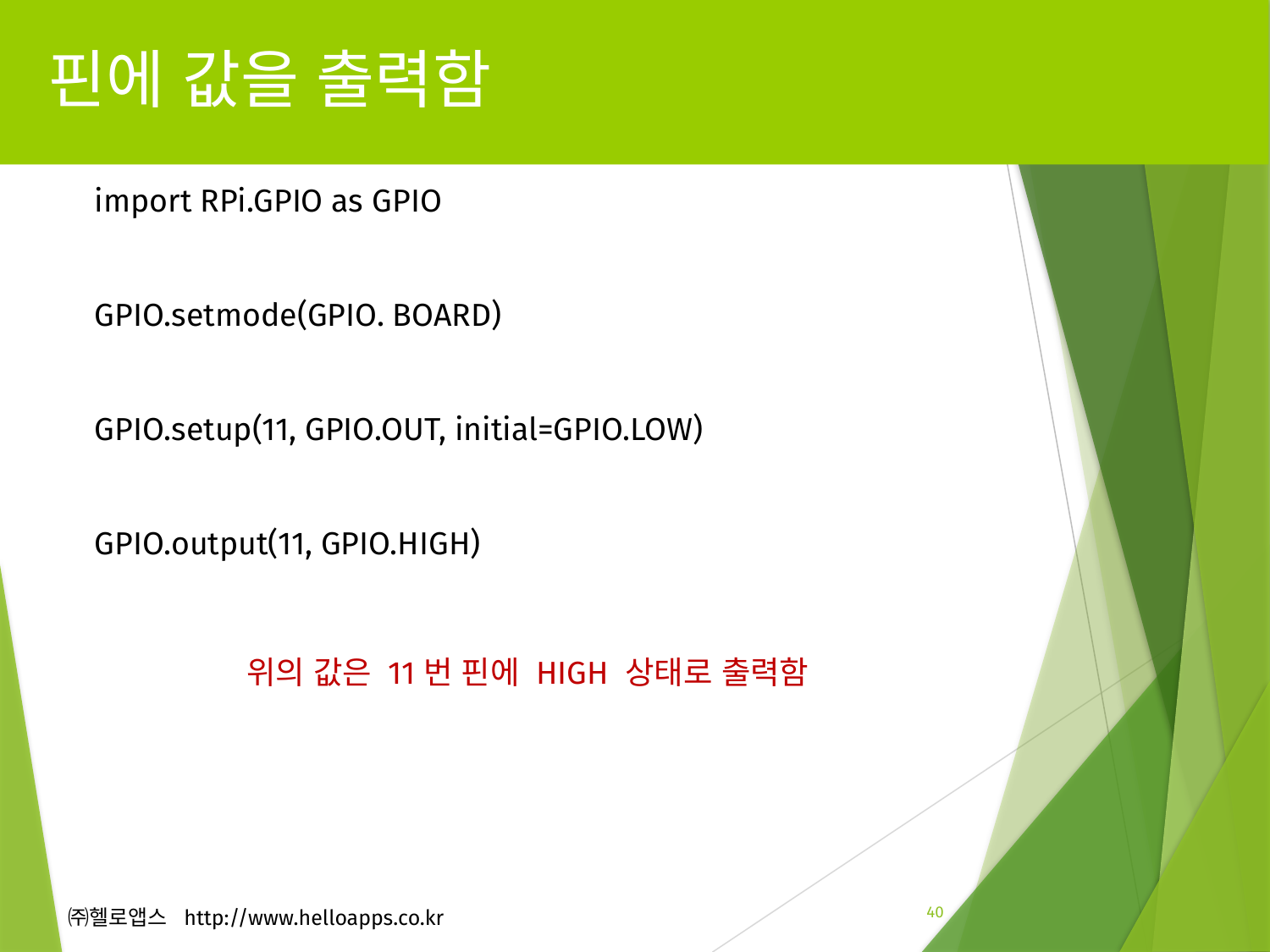

# 핀에 값을 출력함
import RPi.GPIO as GPIO

GPIO.setmode(GPIO. BOARD)

GPIO.setup(11, GPIO.OUT, initial=GPIO.LOW)

GPIO.output(11, GPIO.HIGH)
위의 값은 11번 핀에 HIGH 상태로 출력함
40